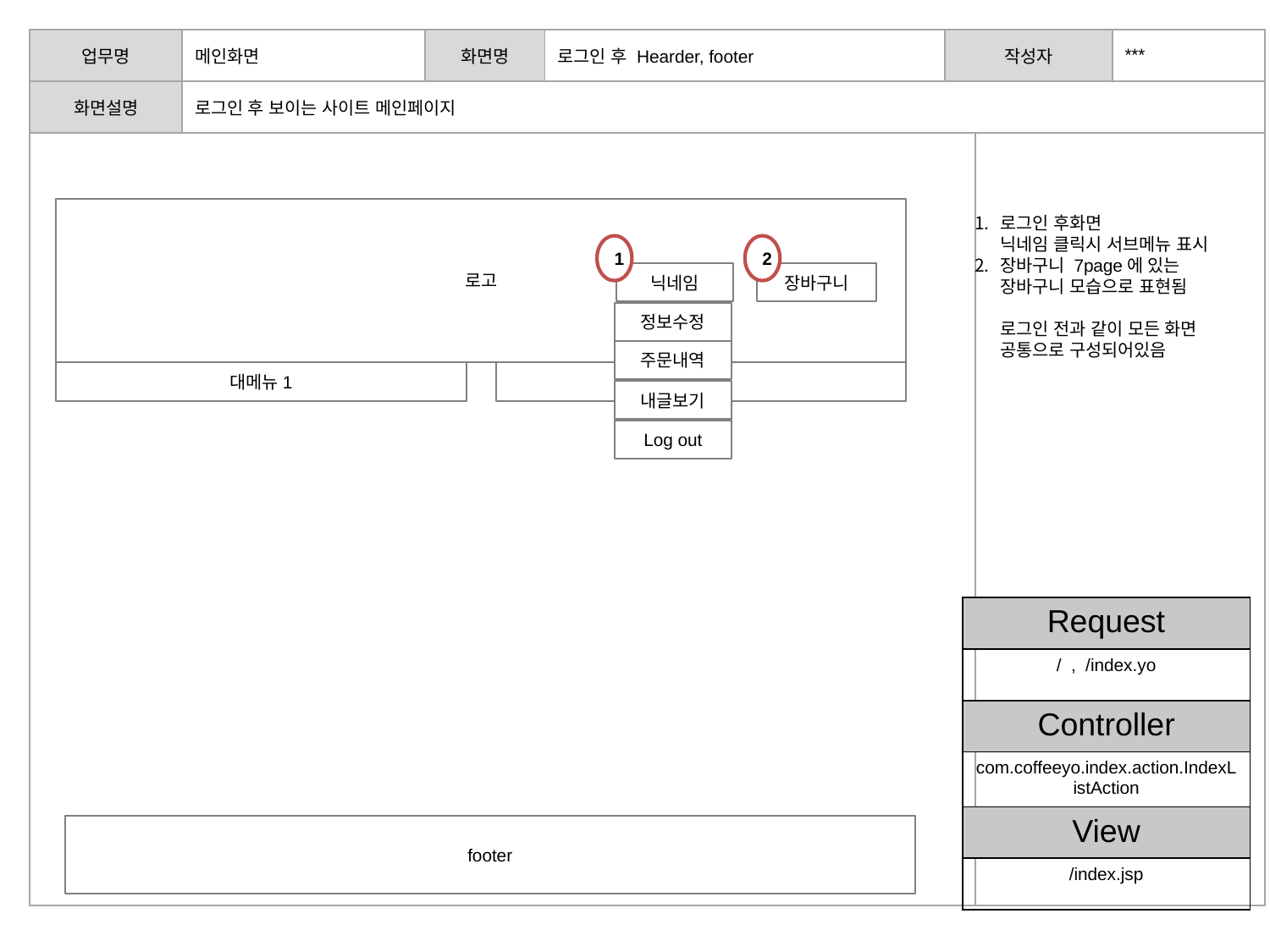

| 업무명 | 메인화면 | 화면명 | 로그인 후 Hearder, footer | 작성자 |  | \*\*\* |
| --- | --- | --- | --- | --- | --- | --- |
| 화면설명 | 로그인 후 보이는 사이트 메인페이지 |  |  |  |  |  |
|  |  |  |  |  |  |  |
1
1
1
1

로고
로그인 후화면
닉네임 클릭시 서브메뉴 표시
장바구니 7page에 있는 장바구니 모습으로 표현됨
로그인 전과 같이 모든 화면 공통으로 구성되어있음

1
2
1
닉네임
장바구니
정보수정
3
4
주문내역
5
대메뉴1
대메뉴2
6
내글보기
7
Log out
| Request |
| --- |
| / , /index.yo |
| Controller |
| com.coffeeyo.index.action.IndexListAction |
| View |
| /index.jsp |
footer